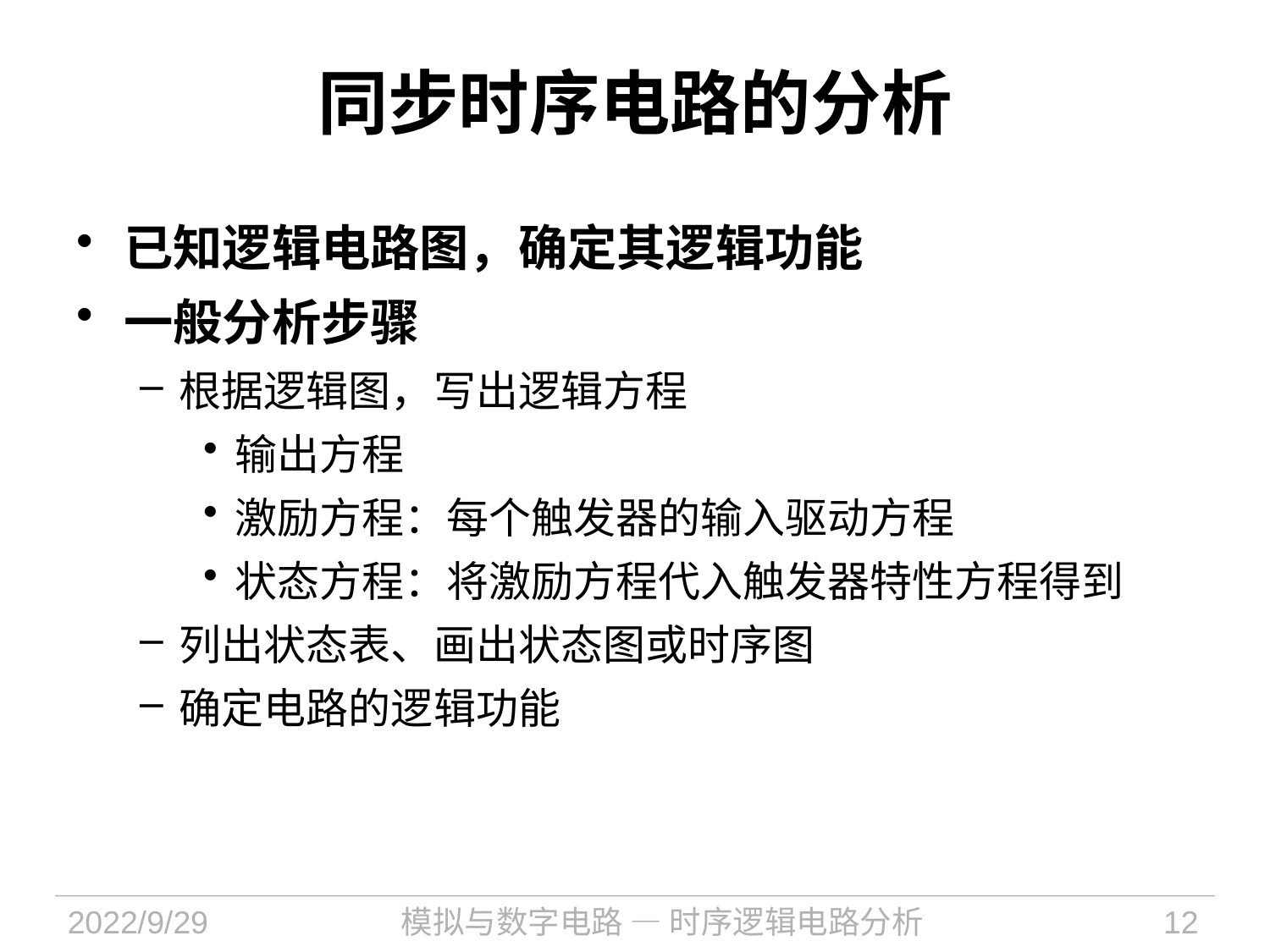

# 同步时序电路的分析
已知逻辑电路图，确定其逻辑功能
一般分析步骤
根据逻辑图，写出逻辑方程
输出方程
激励方程：每个触发器的输入驱动方程
状态方程：将激励方程代入触发器特性方程得到
列出状态表、画出状态图或时序图
确定电路的逻辑功能
2022/9/29
模拟与数字电路 — 时序逻辑电路分析
12